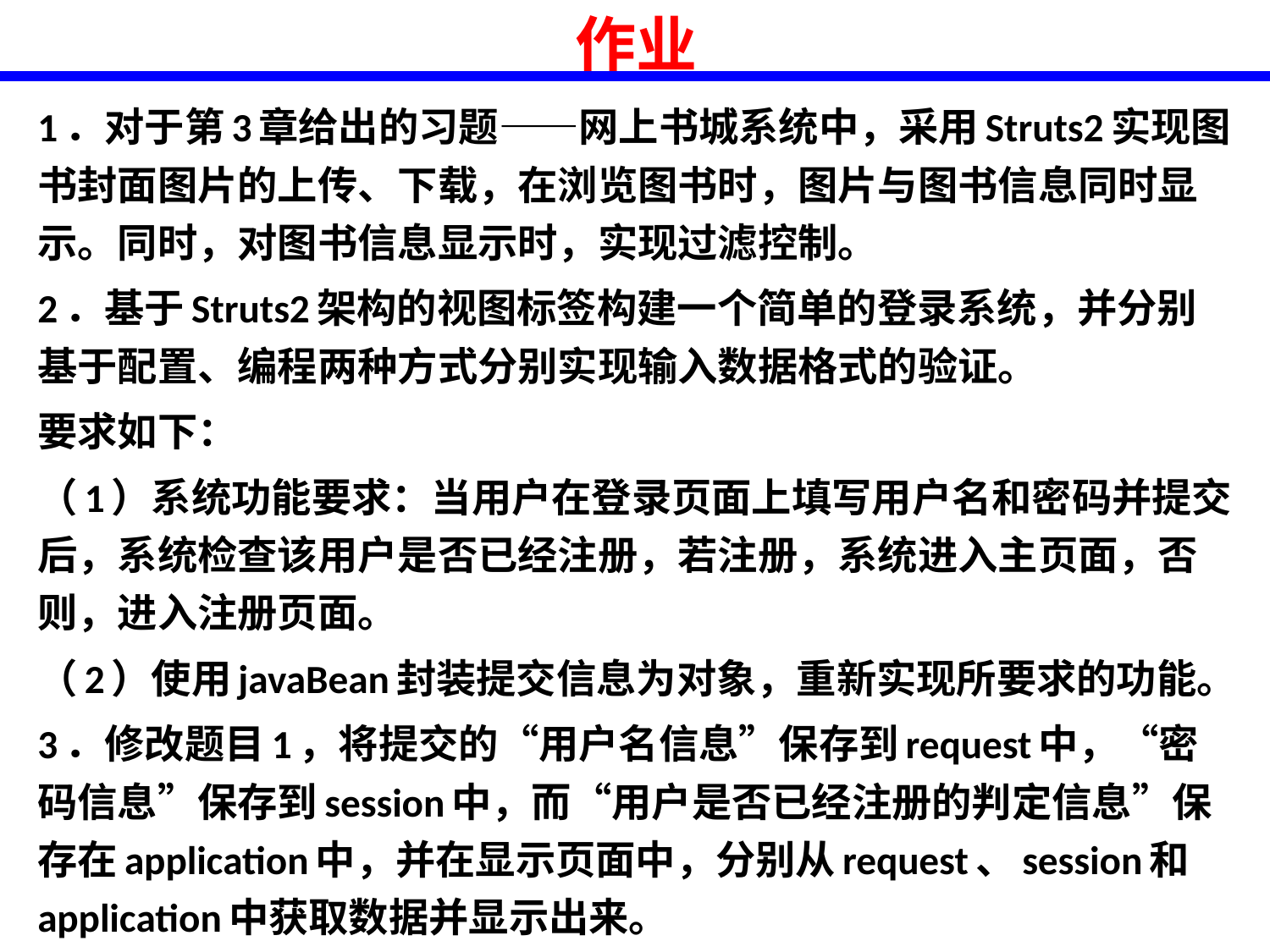

# 作业
1．对于第3章给出的习题——网上书城系统中，采用Struts2实现图书封面图片的上传、下载，在浏览图书时，图片与图书信息同时显示。同时，对图书信息显示时，实现过滤控制。
2．基于Struts2架构的视图标签构建一个简单的登录系统，并分别基于配置、编程两种方式分别实现输入数据格式的验证。
要求如下：
（1）系统功能要求：当用户在登录页面上填写用户名和密码并提交后，系统检查该用户是否已经注册，若注册，系统进入主页面，否则，进入注册页面。
（2）使用javaBean封装提交信息为对象，重新实现所要求的功能。
3．修改题目1，将提交的“用户名信息”保存到request中，“密码信息”保存到session中，而“用户是否已经注册的判定信息”保存在application中，并在显示页面中，分别从request、session和application中获取数据并显示出来。